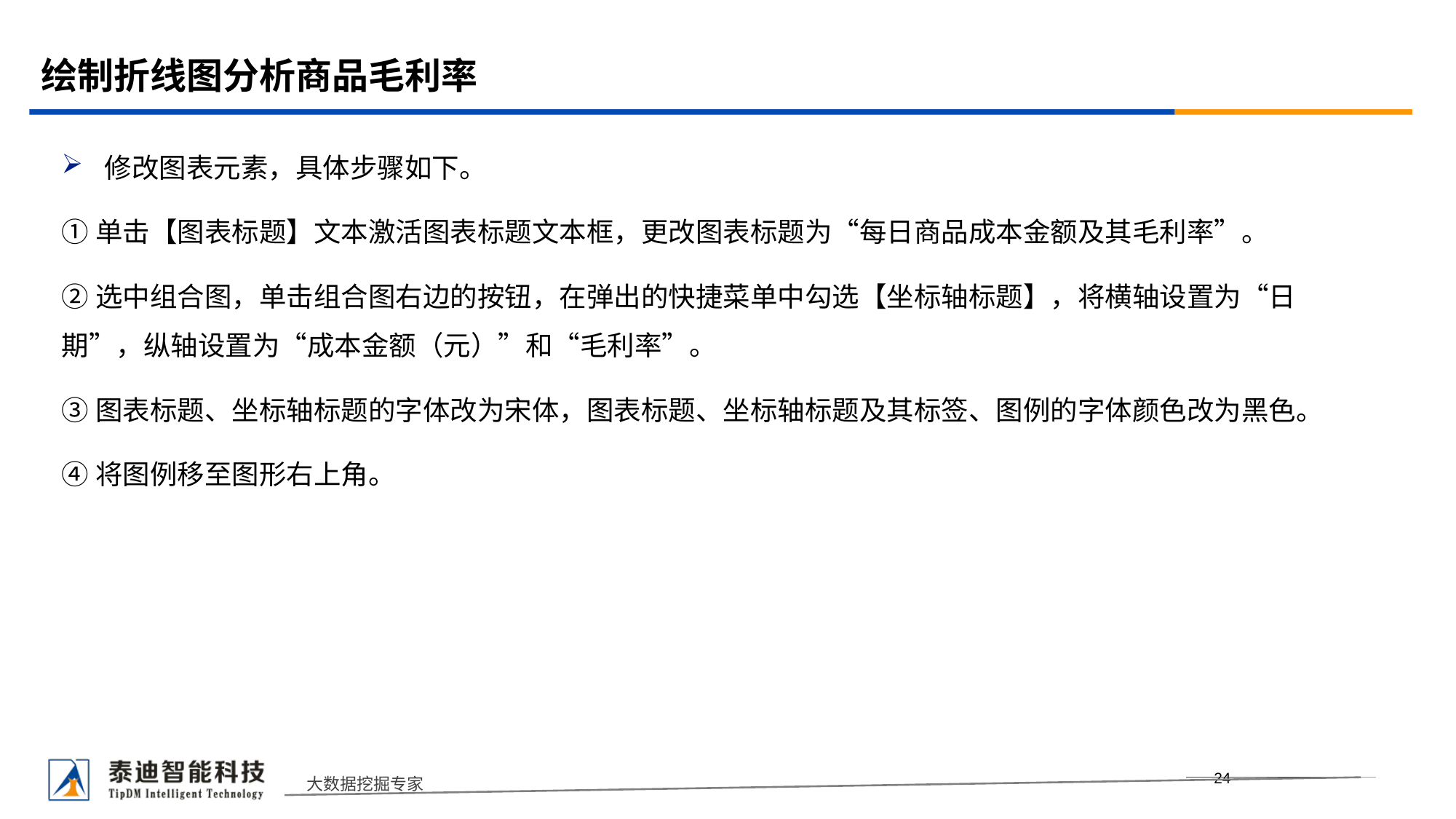

# 绘制折线图分析商品毛利率
修改图表元素，具体步骤如下。
①单击【图表标题】文本激活图表标题文本框，更改图表标题为“每日商品成本金额及其毛利率”。
②选中组合图，单击组合图右边的按钮，在弹出的快捷菜单中勾选【坐标轴标题】，将横轴设置为“日期”，纵轴设置为“成本金额（元）”和“毛利率”。
③图表标题、坐标轴标题的字体改为宋体，图表标题、坐标轴标题及其标签、图例的字体颜色改为黑色。
④将图例移至图形右上角。